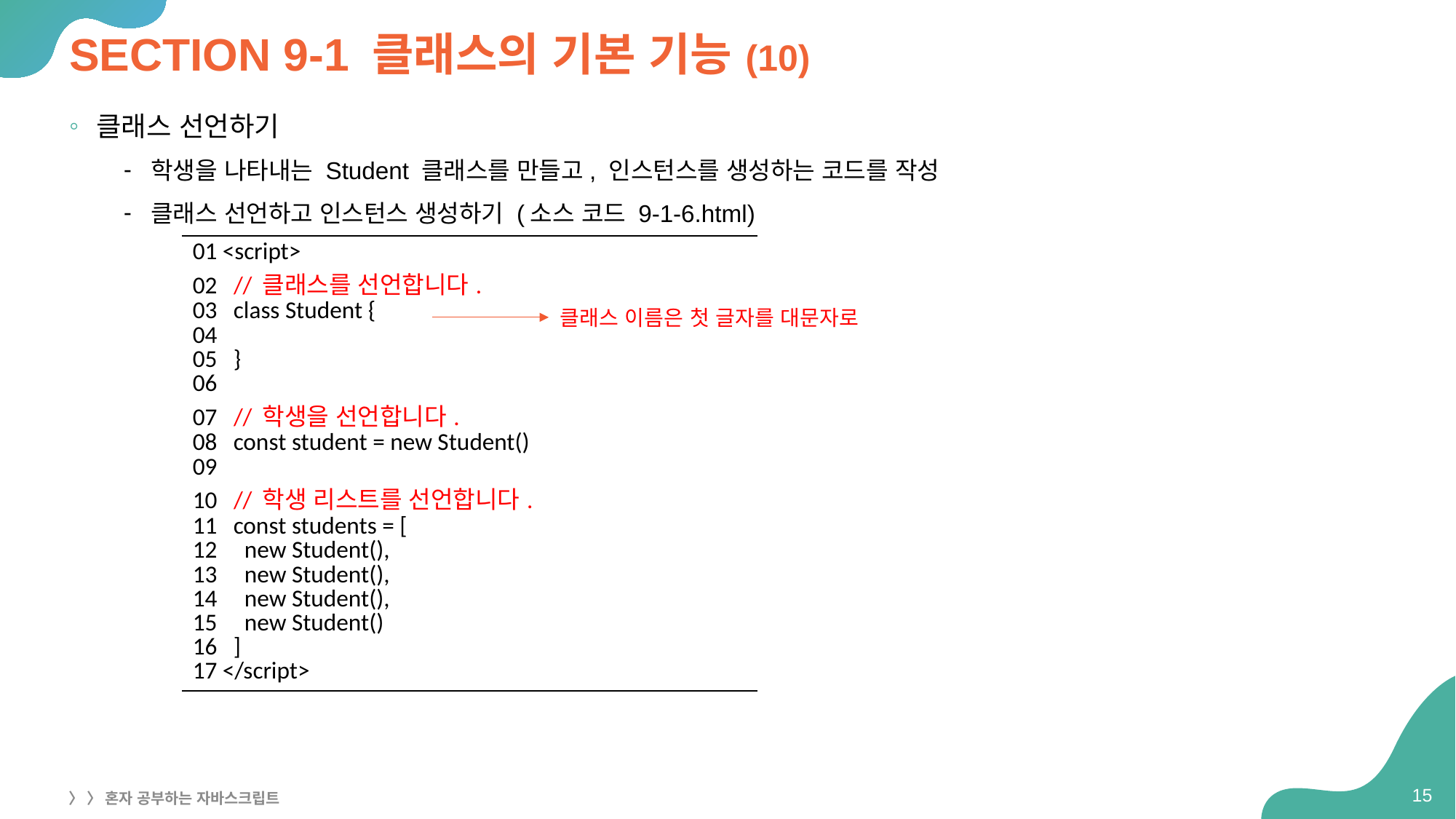

# SECTION 9-1 클래스의 기본 기능(10)
클래스 선언하기
학생을 나타내는 Student 클래스를 만들고, 인스턴스를 생성하는 코드를 작성
클래스 선언하고 인스턴스 생성하기 (소스 코드 9-1-6.html)
| 01 <script> 02 // 클래스를 선언합니다. 03 class Student { 04 05 } 06 07 // 학생을 선언합니다. 08 const student = new Student() 09 10 // 학생 리스트를 선언합니다. 11 const students = [ 12 new Student(), 13 new Student(), 14 new Student(), 15 new Student() 16 ] 17 </script> |
| --- |
클래스 이름은 첫 글자를 대문자로
15
〉 〉 혼자 공부하는 자바스크립트